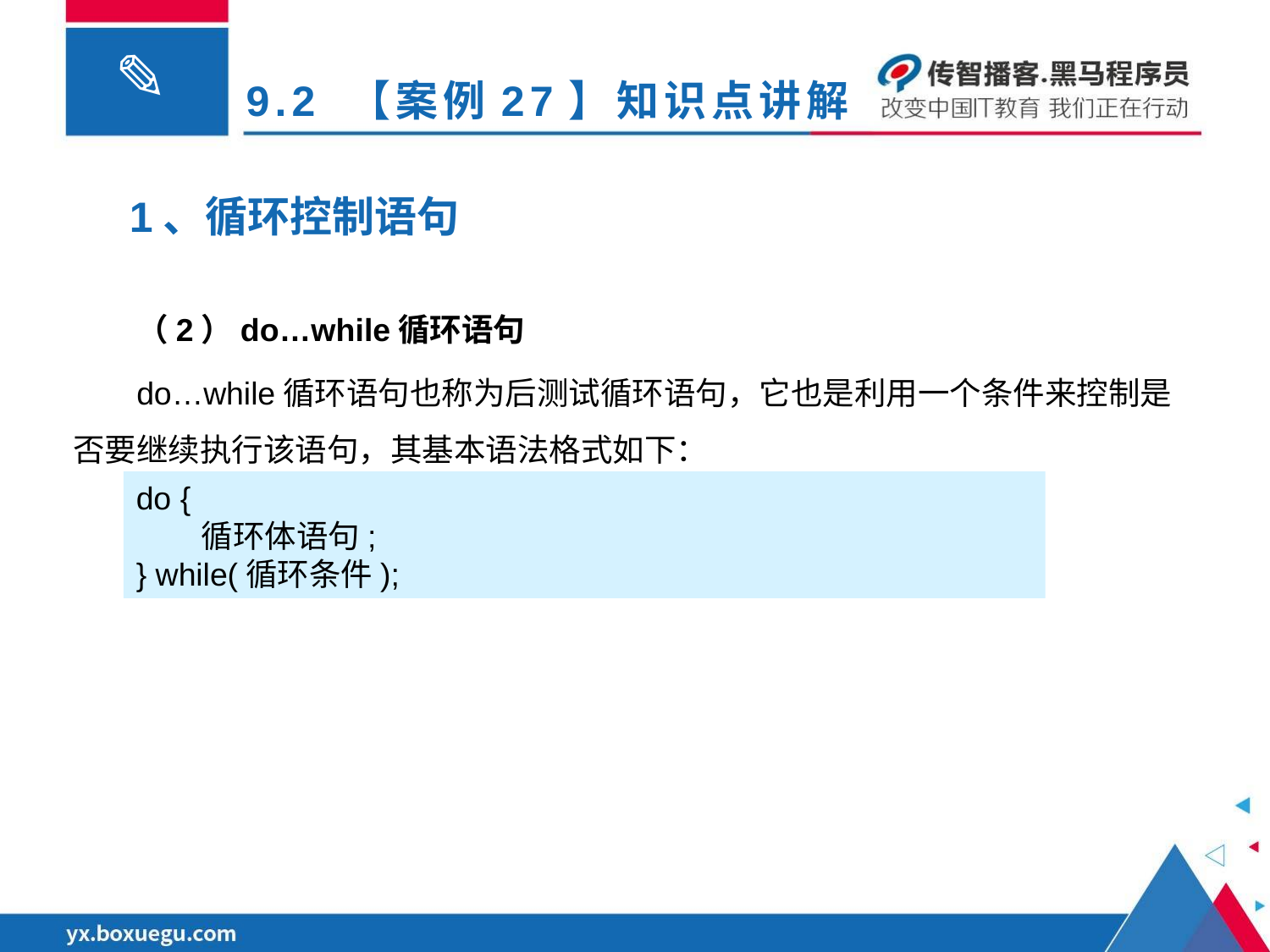

# 9.2 【案例27】知识点讲解
1、循环控制语句
（2）do…while循环语句
do…while循环语句也称为后测试循环语句，它也是利用一个条件来控制是否要继续执行该语句，其基本语法格式如下：

do {
        循环体语句;
} while(循环条件);